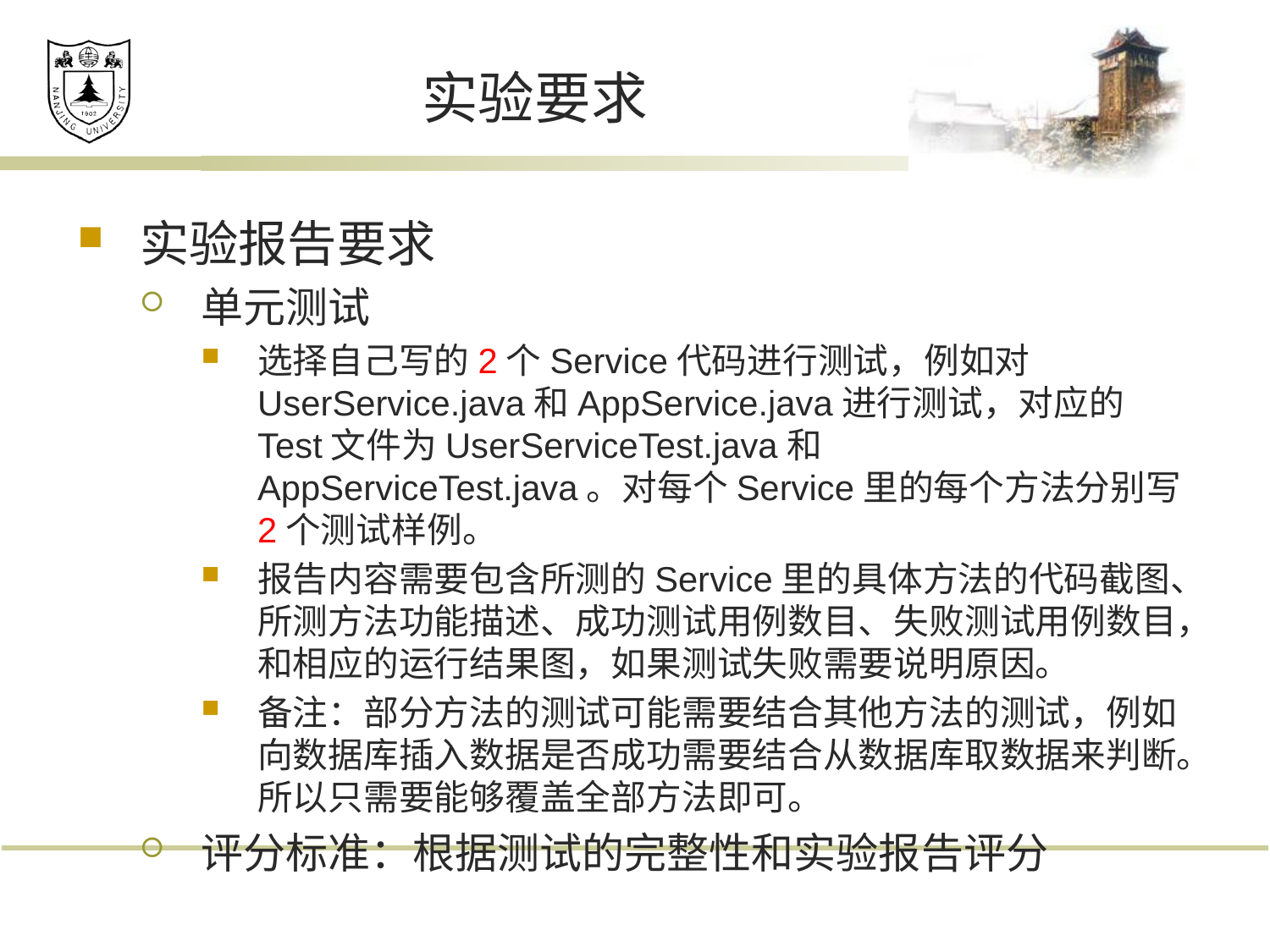

# 实验要求
实验报告要求
单元测试
选择自己写的2个Service代码进行测试，例如对UserService.java和AppService.java进行测试，对应的Test文件为UserServiceTest.java和AppServiceTest.java。对每个Service里的每个方法分别写2个测试样例。
报告内容需要包含所测的Service里的具体方法的代码截图、所测方法功能描述、成功测试用例数目、失败测试用例数目，和相应的运行结果图，如果测试失败需要说明原因。
备注：部分方法的测试可能需要结合其他方法的测试，例如向数据库插入数据是否成功需要结合从数据库取数据来判断。所以只需要能够覆盖全部方法即可。
评分标准：根据测试的完整性和实验报告评分

3